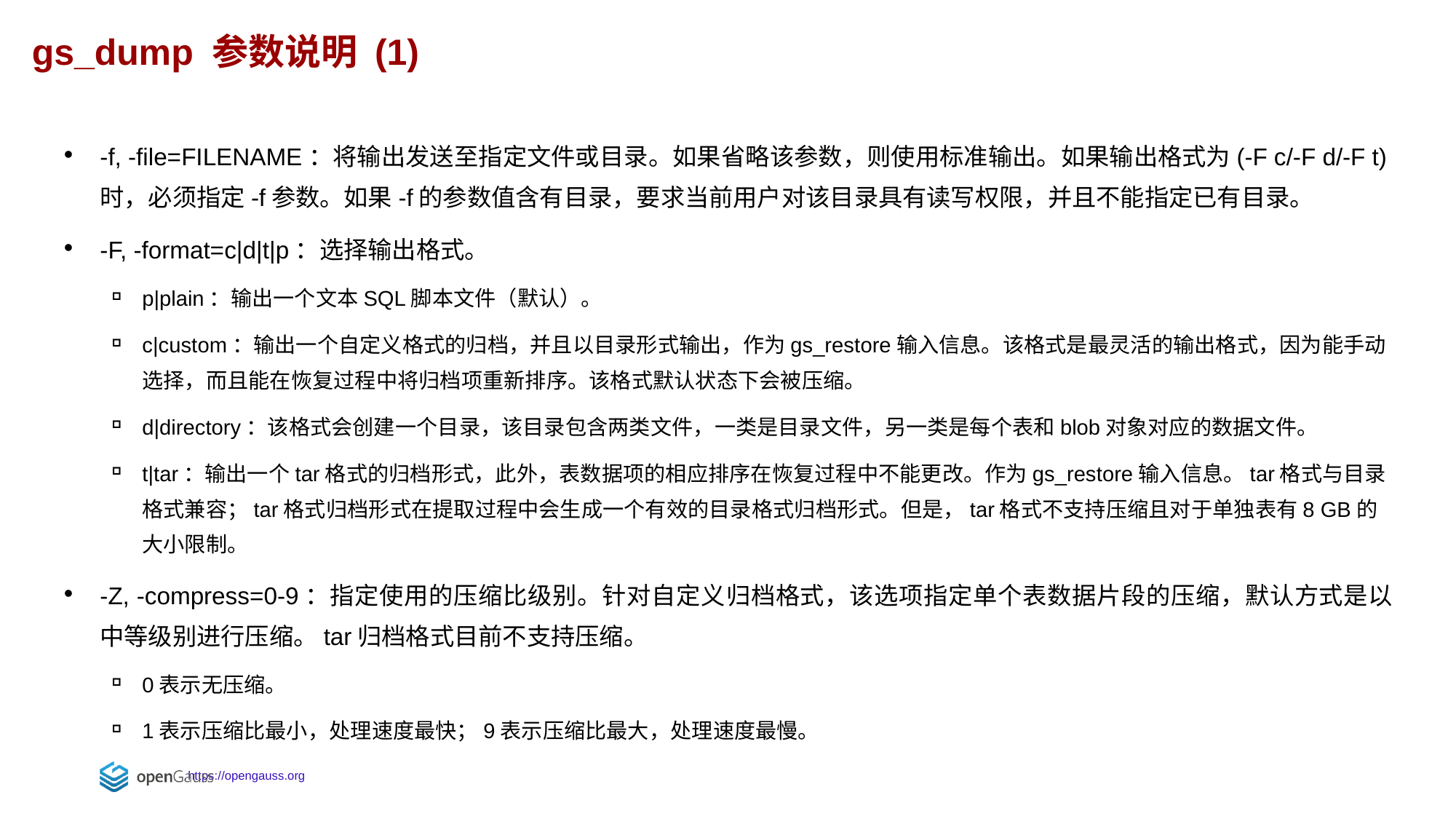

gs_dump 参数说明 (1)
-f, -file=FILENAME：将输出发送至指定文件或目录。如果省略该参数，则使用标准输出。如果输出格式为(-F c/-F d/-F t)时，必须指定-f参数。如果-f的参数值含有目录，要求当前用户对该目录具有读写权限，并且不能指定已有目录。
-F, -format=c|d|t|p：选择输出格式。
p|plain：输出一个文本SQL脚本文件（默认）。
c|custom：输出一个自定义格式的归档，并且以目录形式输出，作为gs_restore输入信息。该格式是最灵活的输出格式，因为能手动选择，而且能在恢复过程中将归档项重新排序。该格式默认状态下会被压缩。
d|directory：该格式会创建一个目录，该目录包含两类文件，一类是目录文件，另一类是每个表和blob对象对应的数据文件。
t|tar：输出一个tar格式的归档形式，此外，表数据项的相应排序在恢复过程中不能更改。作为gs_restore输入信息。tar格式与目录格式兼容；tar格式归档形式在提取过程中会生成一个有效的目录格式归档形式。但是，tar格式不支持压缩且对于单独表有8 GB的大小限制。
-Z, -compress=0-9：指定使用的压缩比级别。针对自定义归档格式，该选项指定单个表数据片段的压缩，默认方式是以中等级别进行压缩。tar归档格式目前不支持压缩。
0表示无压缩。
1表示压缩比最小，处理速度最快；9表示压缩比最大，处理速度最慢。